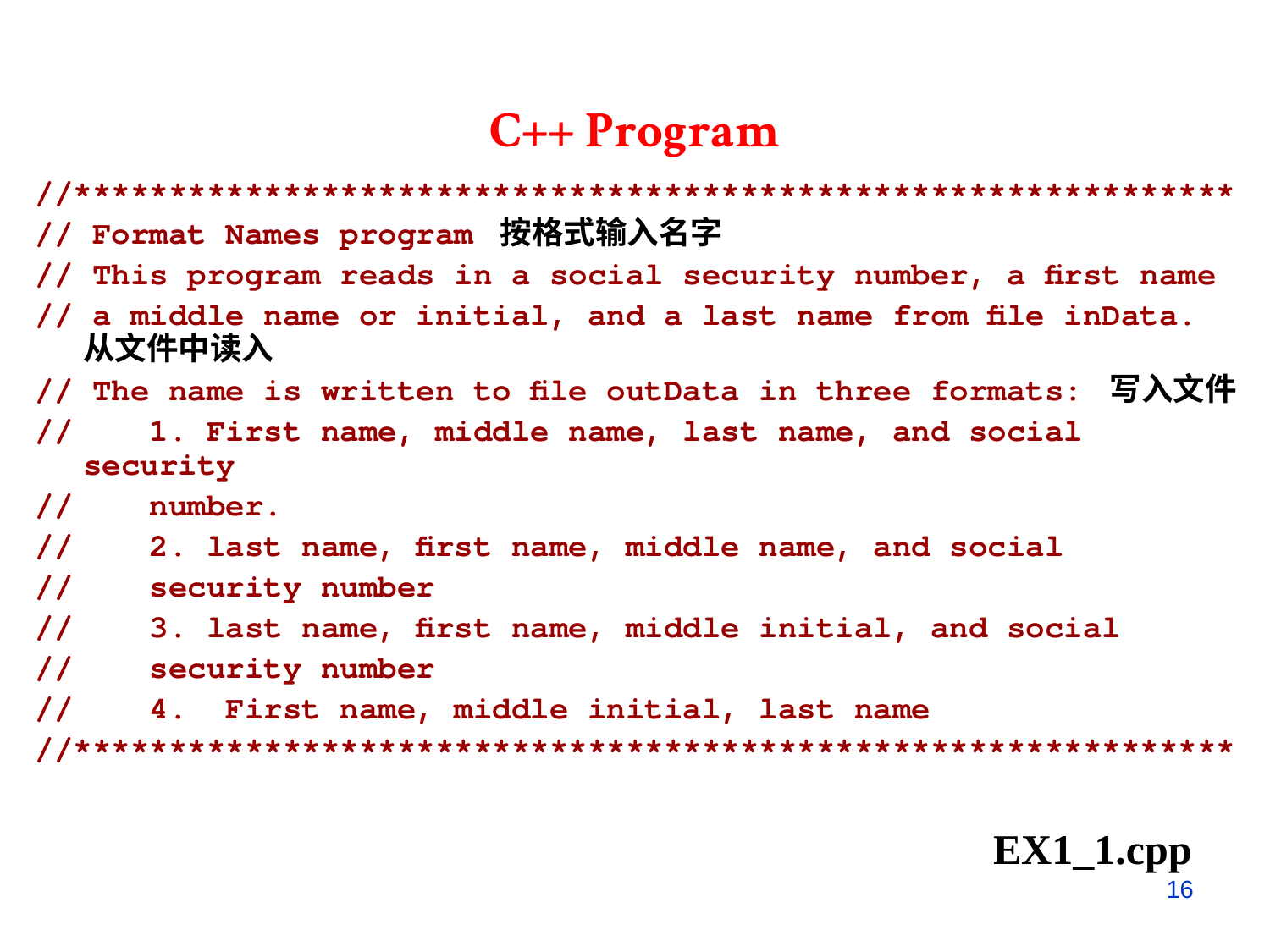

C++ Program
//*************************************************************
// Format Names program 按格式输入名字
// This program reads in a social security number, a first name
// a middle name or initial, and a last name from file inData. 从文件中读入
// The name is written to file outData in three formats: 写入文件
//    1. First name, middle name, last name, and social security
//    number.
//    2. last name, first name, middle name, and social
//    security number
//    3. last name, first name, middle initial, and social
//    security number
//    4.  First name, middle initial, last name
//*************************************************************

EX1_1.cpp
16